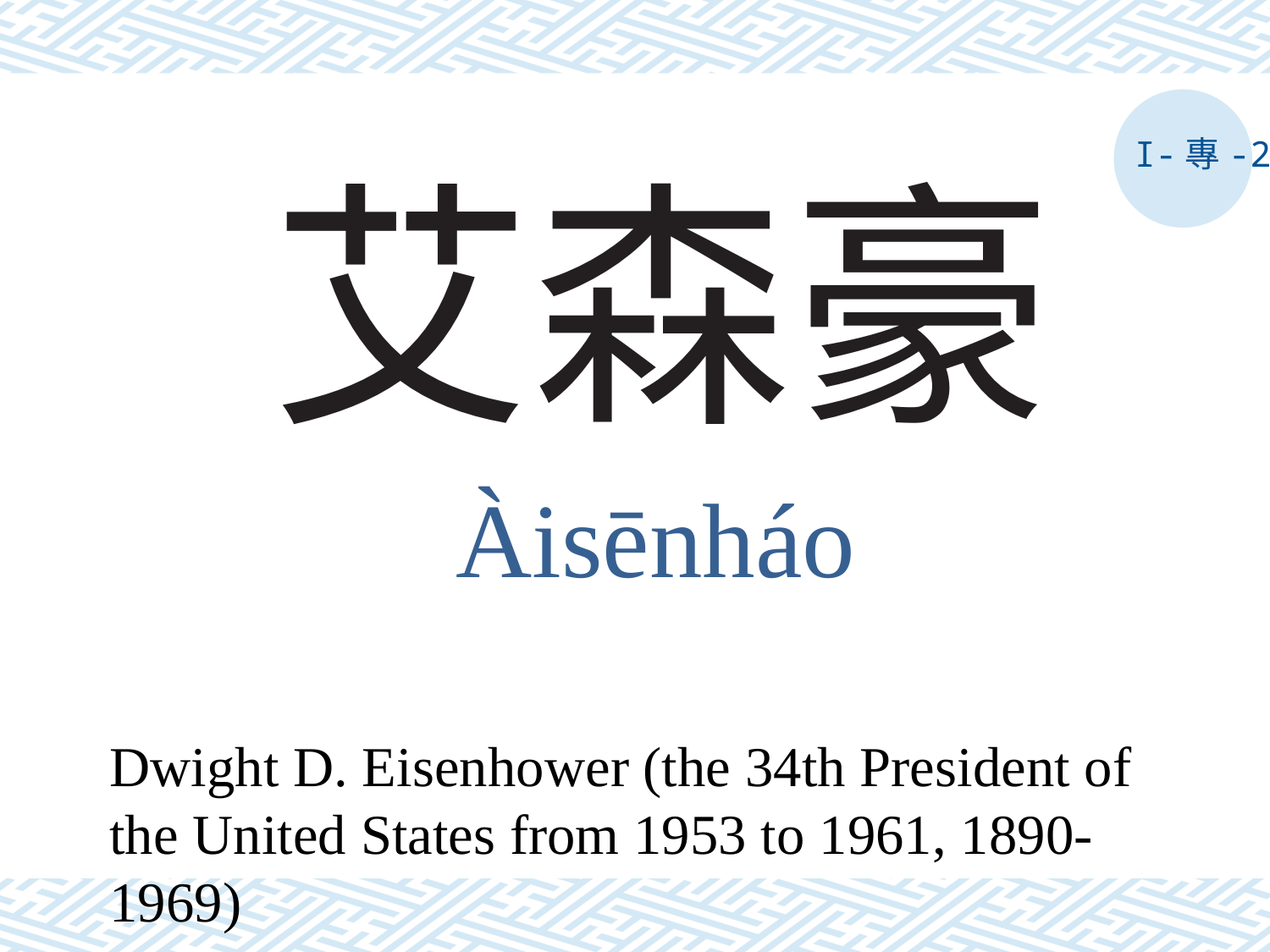

I-專-2

# 艾森豪
Àisēnháo
Dwight D. Eisenhower (the 34th President of the United States from 1953 to 1961, 1890-1969)